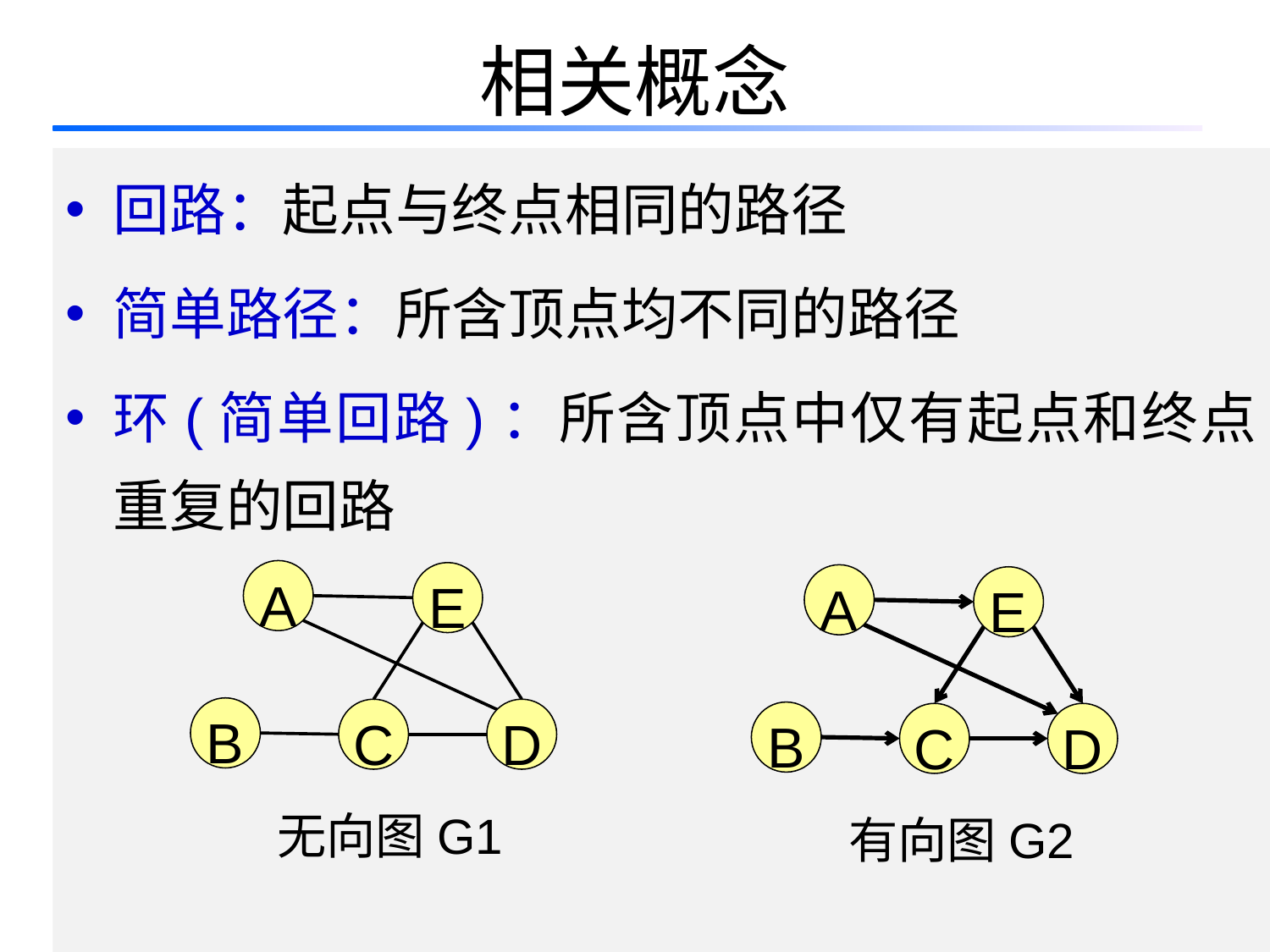

# 相关概念

回路：起点与终点相同的路径
简单路径：所含顶点均不同的路径
环(简单回路)：所含顶点中仅有起点和终点重复的回路
A
E
A
E
B
C
D
B
C
D
无向图G1
有向图G2